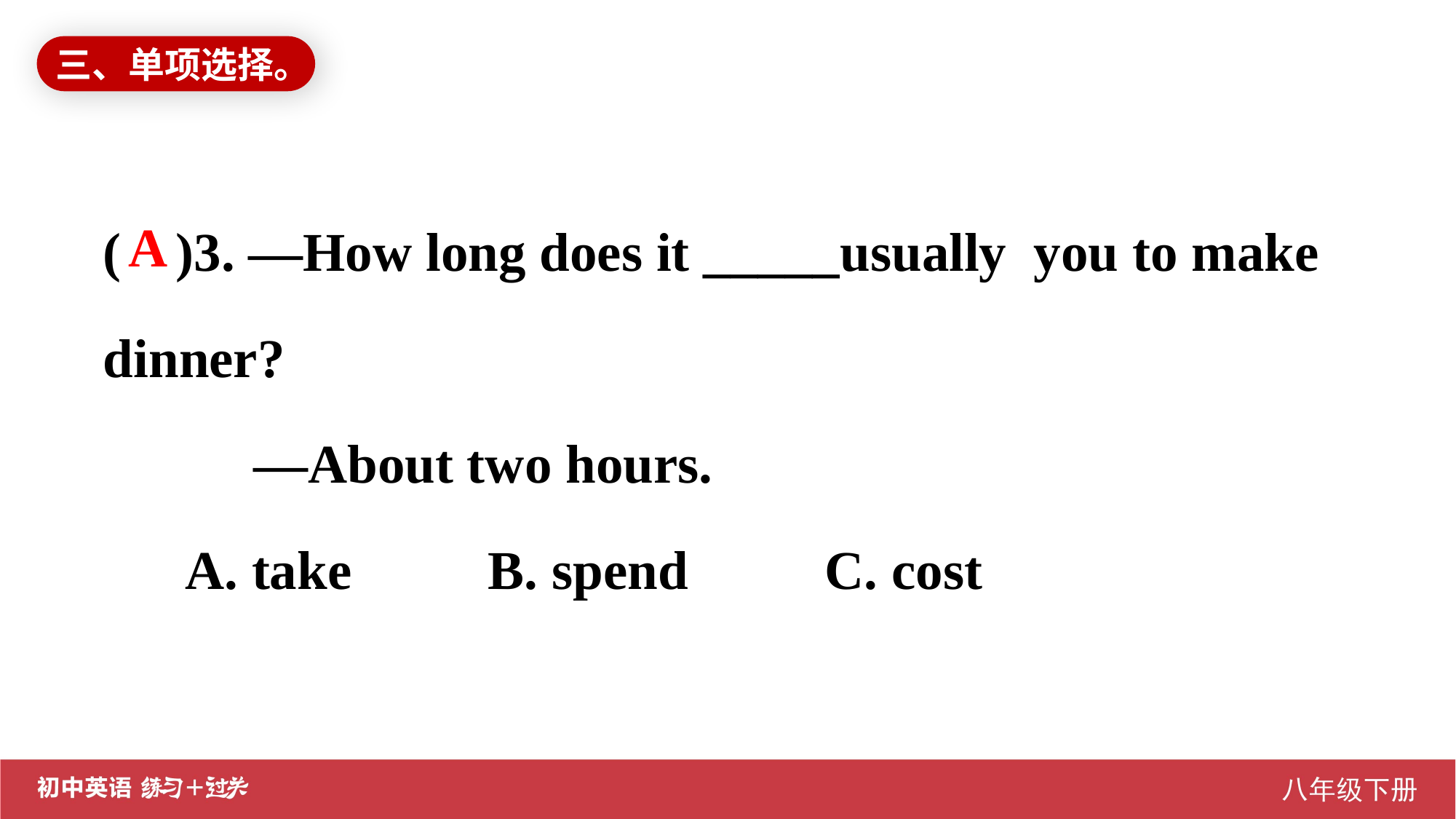

三、单项选择。
(    )3. —How long does it _____usually  you to make dinner?
           —About two hours.
      A. take          B. spend          C. cost
A